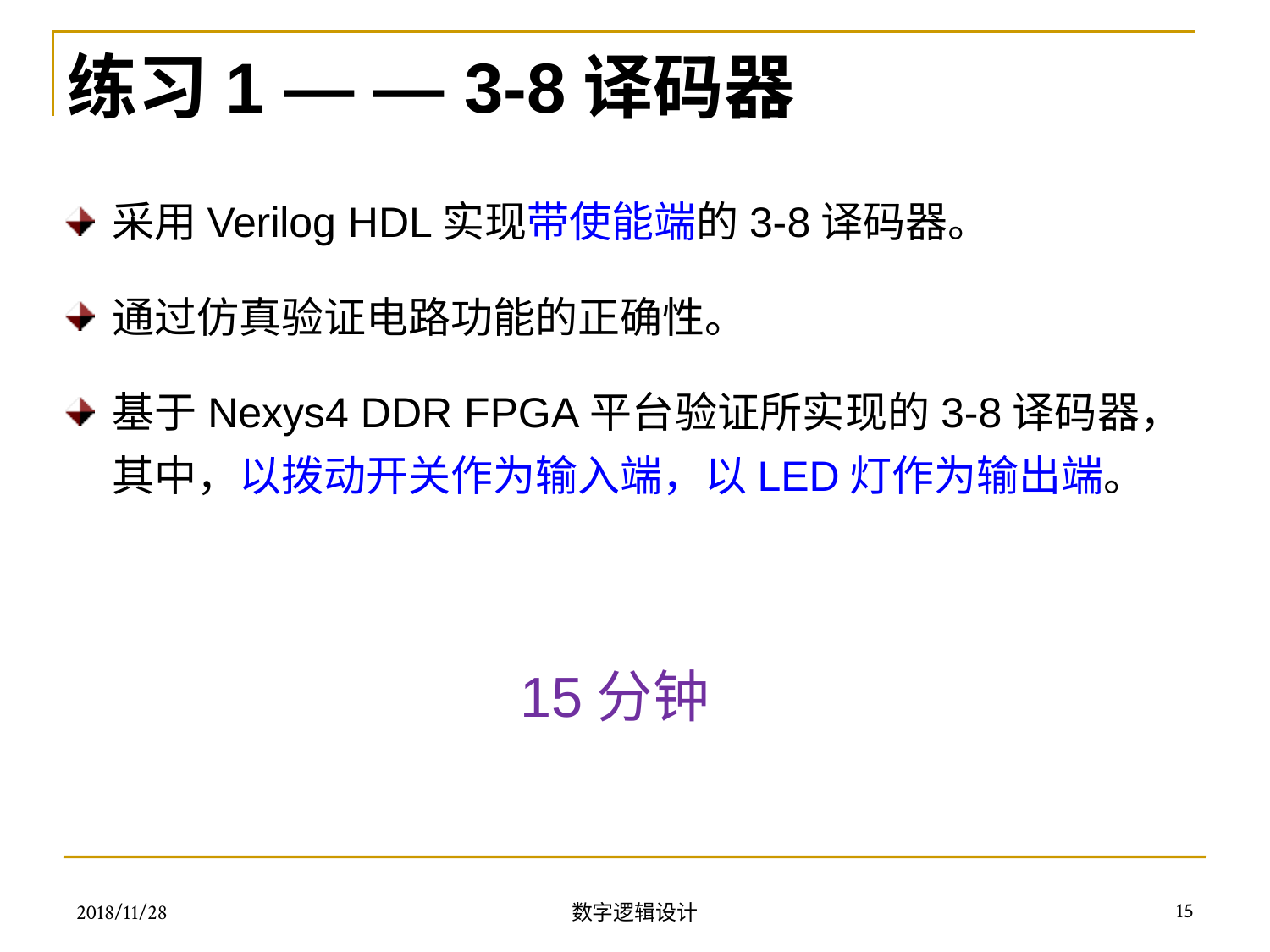

练习1 — — 3-8译码器
采用Verilog HDL实现带使能端的3-8译码器。
通过仿真验证电路功能的正确性。
基于Nexys4 DDR FPGA平台验证所实现的3-8译码器，其中，以拨动开关作为输入端，以LED灯作为输出端。
15分钟
2018/11/28
15
数字逻辑设计